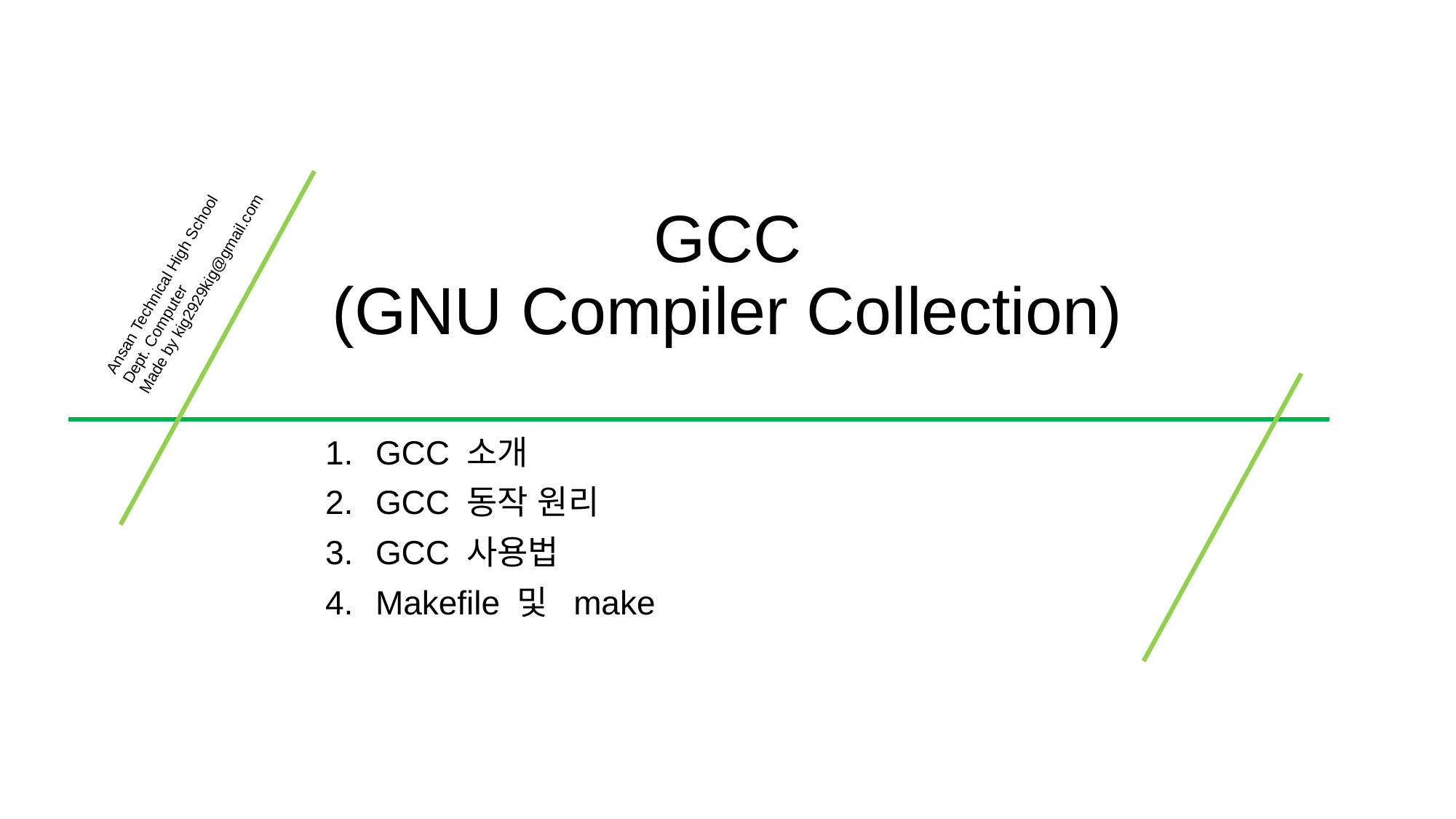

# GCC (GNU Compiler Collection)
Ansan Technical High School
Dept. Computer
Made by kig2929kig@gmail.com
GCC 소개
GCC 동작 원리
GCC 사용법
Makefile 및  make